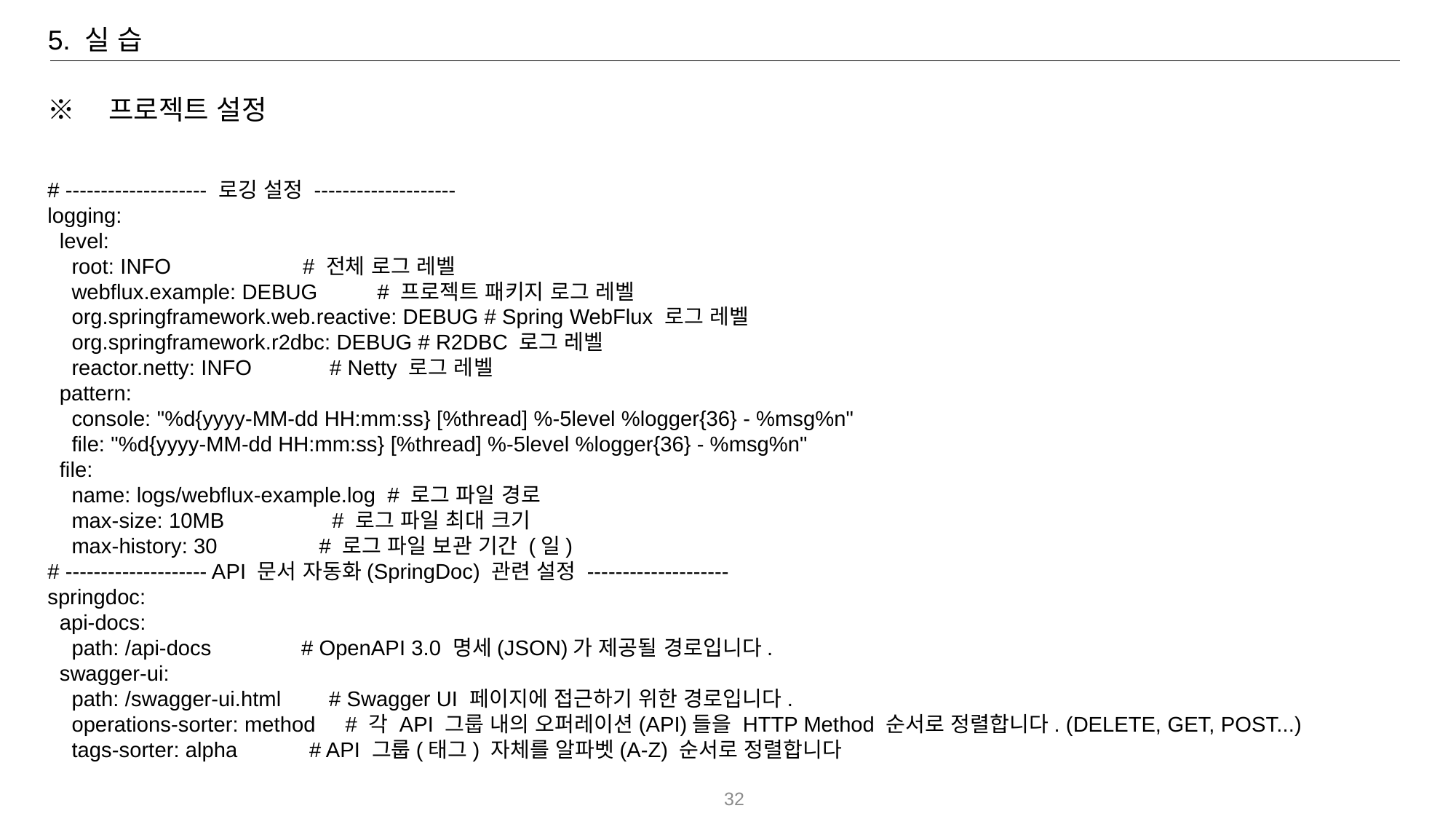

# 5. 실 습
※　프로젝트 설정

# -------------------- 로깅 설정 --------------------
logging:
  level:
    root: INFO                      # 전체 로그 레벨
    webflux.example: DEBUG          # 프로젝트 패키지 로그 레벨
    org.springframework.web.reactive: DEBUG # Spring WebFlux 로그 레벨
    org.springframework.r2dbc: DEBUG # R2DBC 로그 레벨
    reactor.netty: INFO             # Netty 로그 레벨
  pattern:
    console: "%d{yyyy-MM-dd HH:mm:ss} [%thread] %-5level %logger{36} - %msg%n"
    file: "%d{yyyy-MM-dd HH:mm:ss} [%thread] %-5level %logger{36} - %msg%n"
  file:
    name: logs/webflux-example.log  # 로그 파일 경로
    max-size: 10MB                  # 로그 파일 최대 크기
    max-history: 30                 # 로그 파일 보관 기간 (일)
# -------------------- API 문서 자동화(SpringDoc) 관련 설정 --------------------
springdoc:
  api-docs:
    path: /api-docs               # OpenAPI 3.0 명세(JSON)가 제공될 경로입니다.
  swagger-ui:
    path: /swagger-ui.html        # Swagger UI 페이지에 접근하기 위한 경로입니다.
    operations-sorter: method     # 각 API 그룹 내의 오퍼레이션(API)들을 HTTP Method 순서로 정렬합니다. (DELETE, GET, POST...)
    tags-sorter: alpha            # API 그룹(태그) 자체를 알파벳(A-Z) 순서로 정렬합니다
32